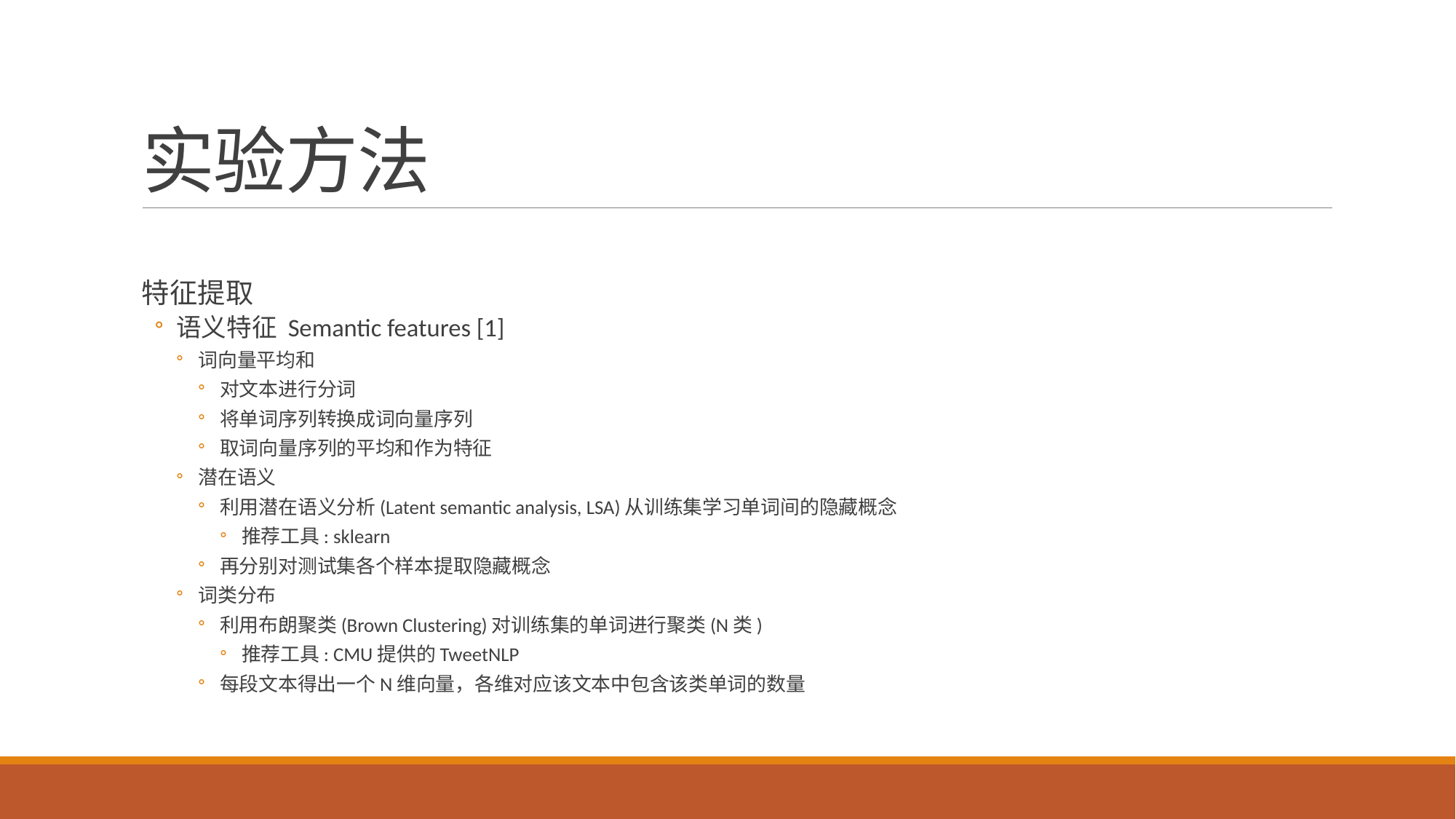

# 实验方法

特征提取
语义特征 Semantic features [1]
词向量平均和
对文本进行分词
将单词序列转换成词向量序列
取词向量序列的平均和作为特征
潜在语义
利用潜在语义分析(Latent semantic analysis, LSA)从训练集学习单词间的隐藏概念
推荐工具: sklearn
再分别对测试集各个样本提取隐藏概念
词类分布
利用布朗聚类(Brown Clustering)对训练集的单词进行聚类(N类)
推荐工具: CMU提供的TweetNLP
每段文本得出一个N维向量，各维对应该文本中包含该类单词的数量